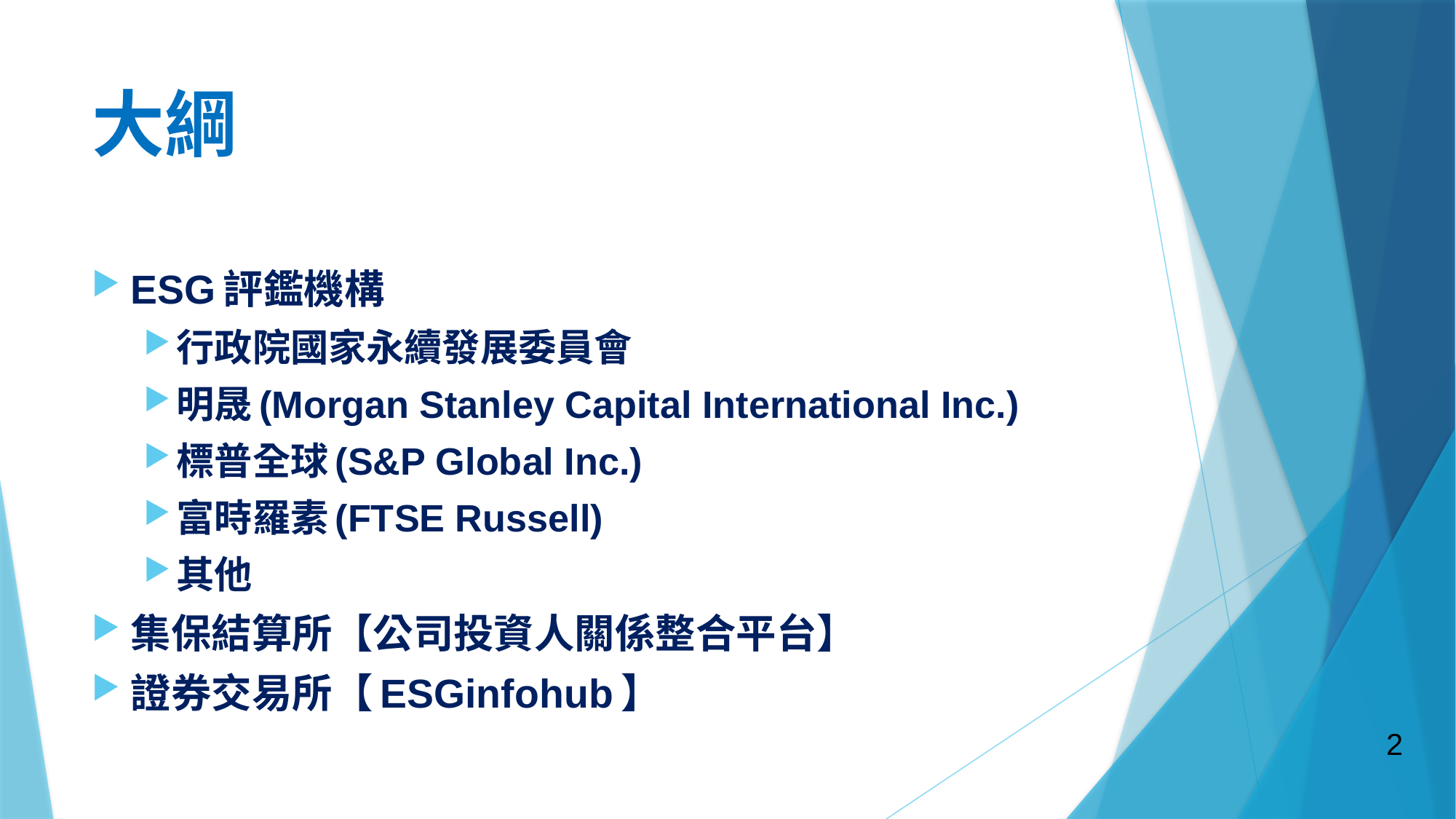

# 大綱
ESG評鑑機構
行政院國家永續發展委員會
明晟(Morgan Stanley Capital International Inc.)
標普全球(S&P Global Inc.)
富時羅素(FTSE Russell)
其他
集保結算所【公司投資人關係整合平台】
證券交易所【ESGinfohub】

2